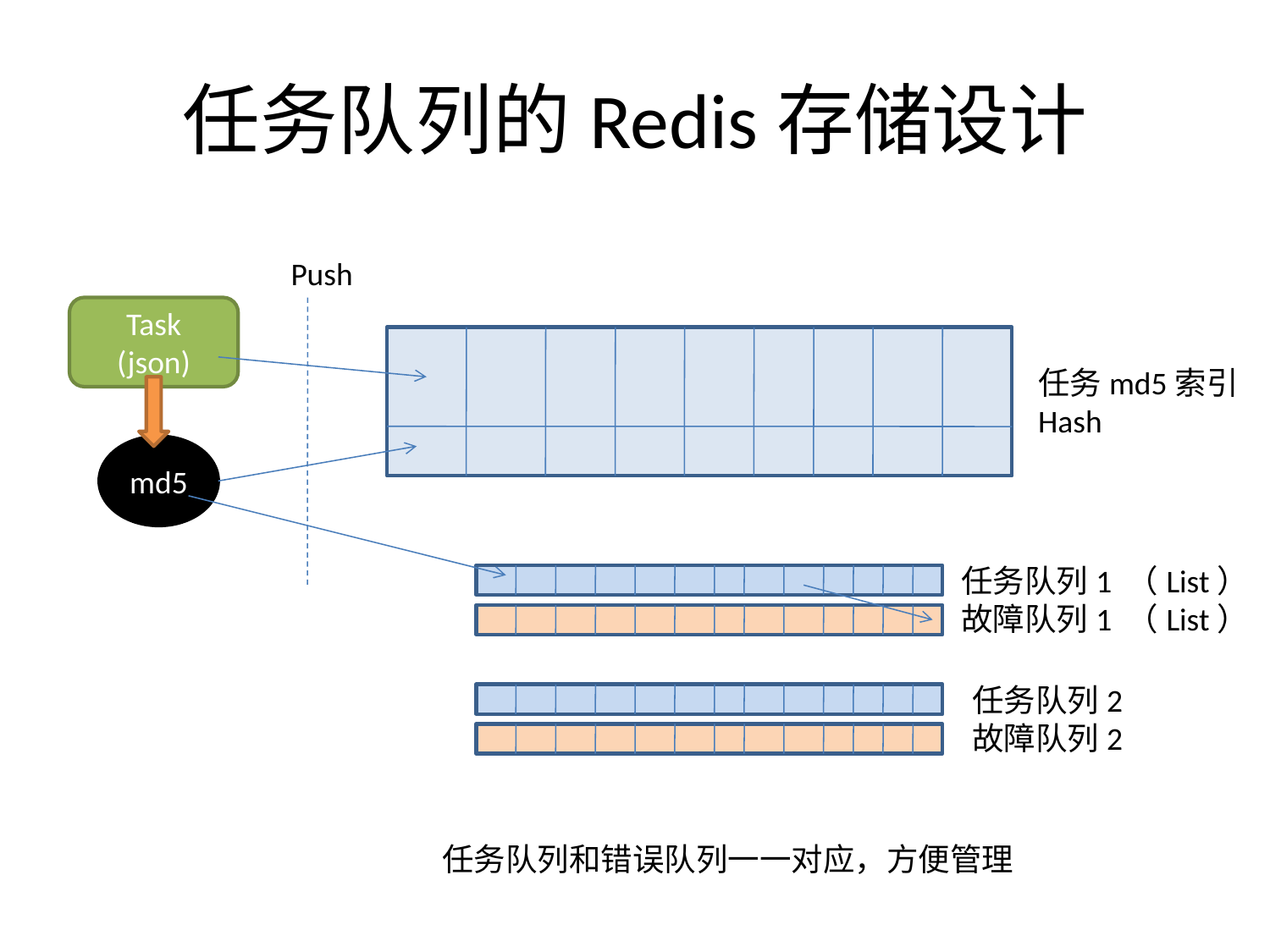

# 任务队列的Redis存储设计
Push
Task
(json)

任务md5索引
Hash

md5
任务队列1 （List）
故障队列1 （List）

任务队列2
故障队列2

任务队列和错误队列一一对应，方便管理